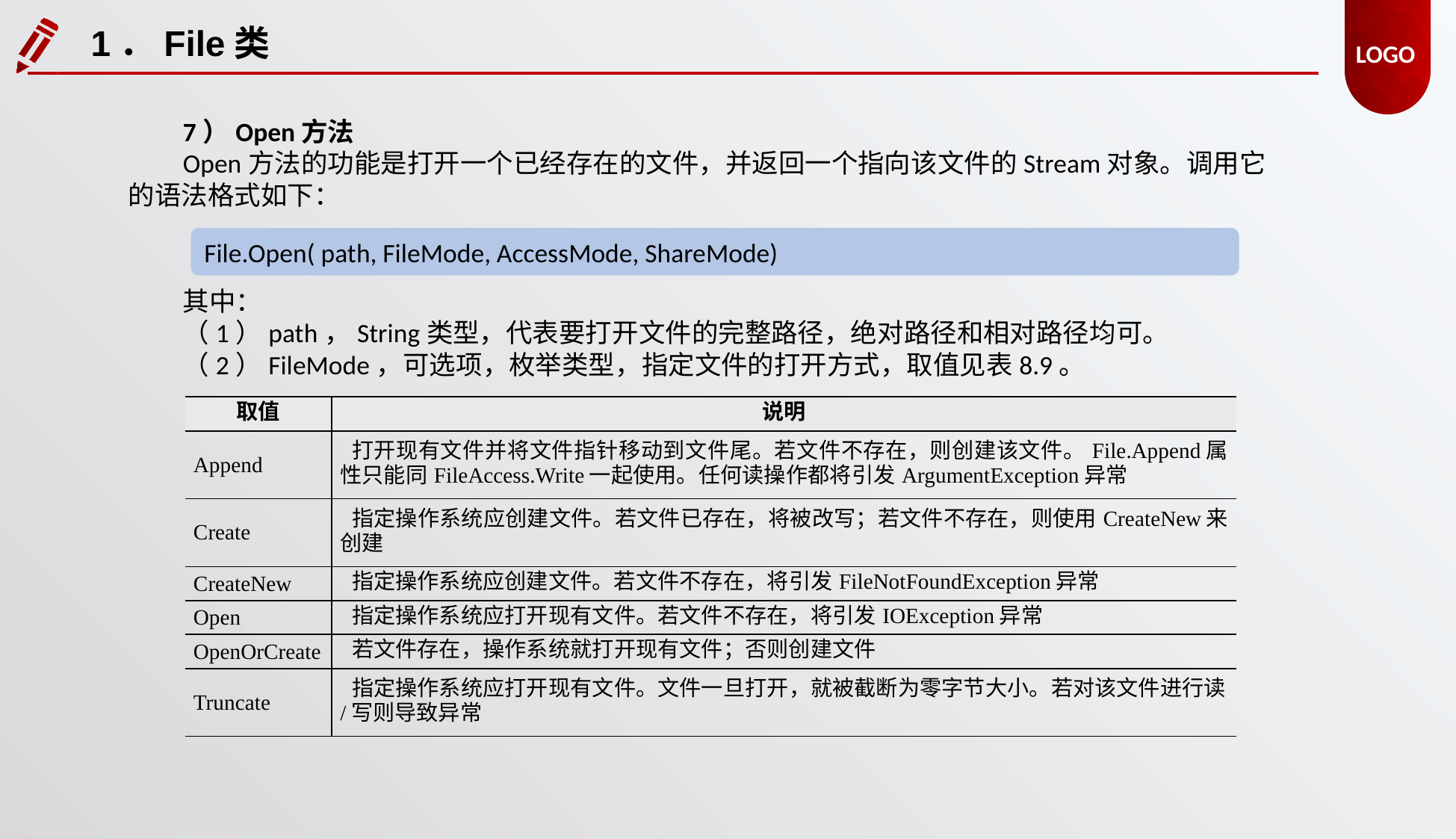

1．File类
7）Open方法
Open方法的功能是打开一个已经存在的文件，并返回一个指向该文件的Stream对象。调用它的语法格式如下：
File.Open( path, FileMode, AccessMode, ShareMode)
其中：
（1）path，String类型，代表要打开文件的完整路径，绝对路径和相对路径均可。
（2）FileMode，可选项，枚举类型，指定文件的打开方式，取值见表8.9。
| 取值 | 说明 |
| --- | --- |
| Append | 打开现有文件并将文件指针移动到文件尾。若文件不存在，则创建该文件。File.Append属性只能同FileAccess.Write一起使用。任何读操作都将引发ArgumentException异常 |
| Create | 指定操作系统应创建文件。若文件已存在，将被改写；若文件不存在，则使用CreateNew来创建 |
| CreateNew | 指定操作系统应创建文件。若文件不存在，将引发FileNotFoundException异常 |
| Open | 指定操作系统应打开现有文件。若文件不存在，将引发IOException异常 |
| OpenOrCreate | 若文件存在，操作系统就打开现有文件；否则创建文件 |
| Truncate | 指定操作系统应打开现有文件。文件一旦打开，就被截断为零字节大小。若对该文件进行读/写则导致异常 |